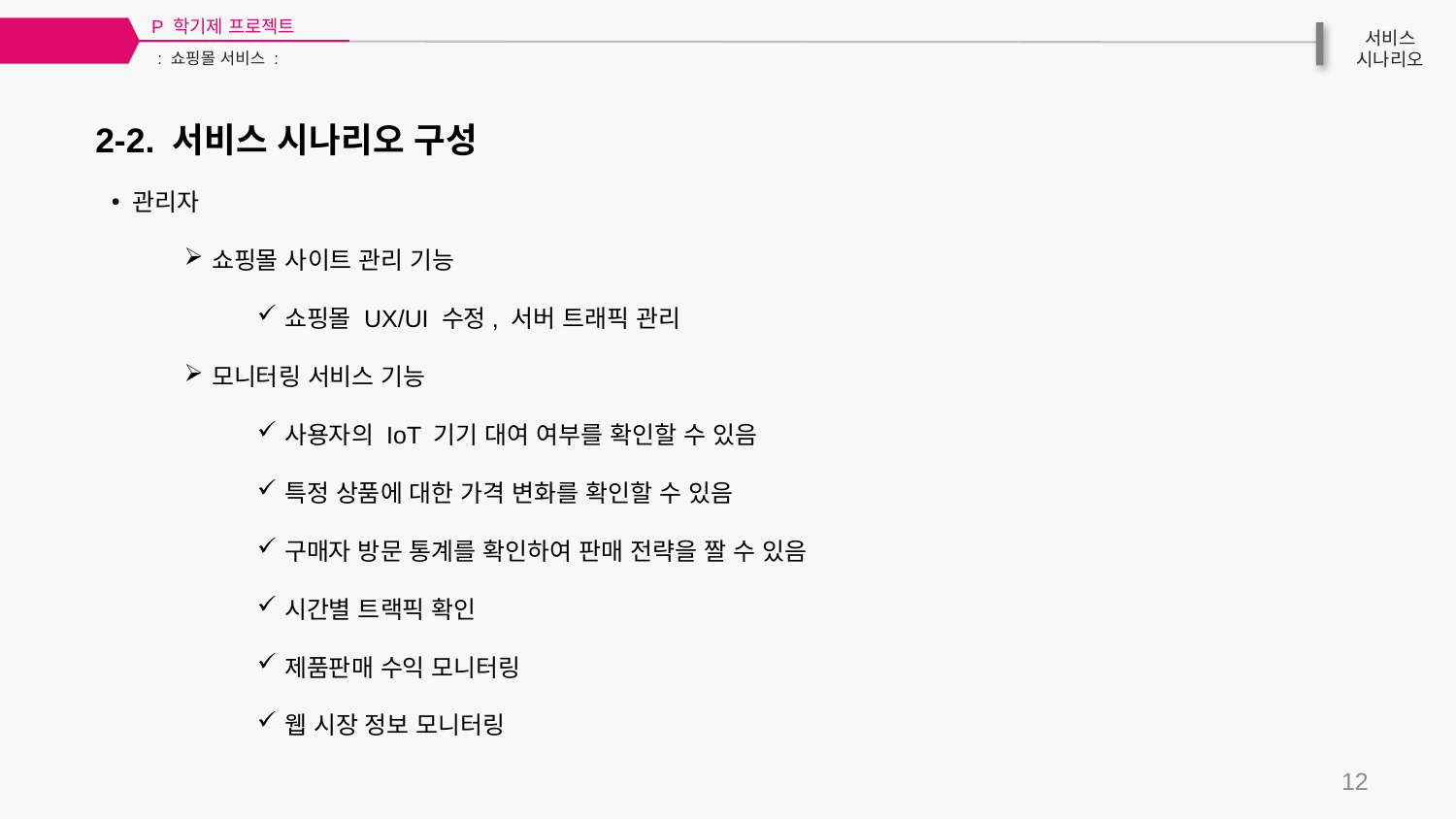

P 학기제 프로젝트

02
서비스
시나리오

: 쇼핑몰 서비스 :
2-2. 서비스 시나리오 구성
 관리자

쇼핑몰 사이트 관리 기능

쇼핑몰 UX/UI 수정, 서버 트래픽 관리

모니터링 서비스 기능

사용자의 IoT 기기 대여 여부를 확인할 수 있음

특정 상품에 대한 가격 변화를 확인할 수 있음

구매자 방문 통계를 확인하여 판매 전략을 짤 수 있음

시간별 트랙픽 확인

제품판매 수익 모니터링

웹 시장 정보 모니터링
12